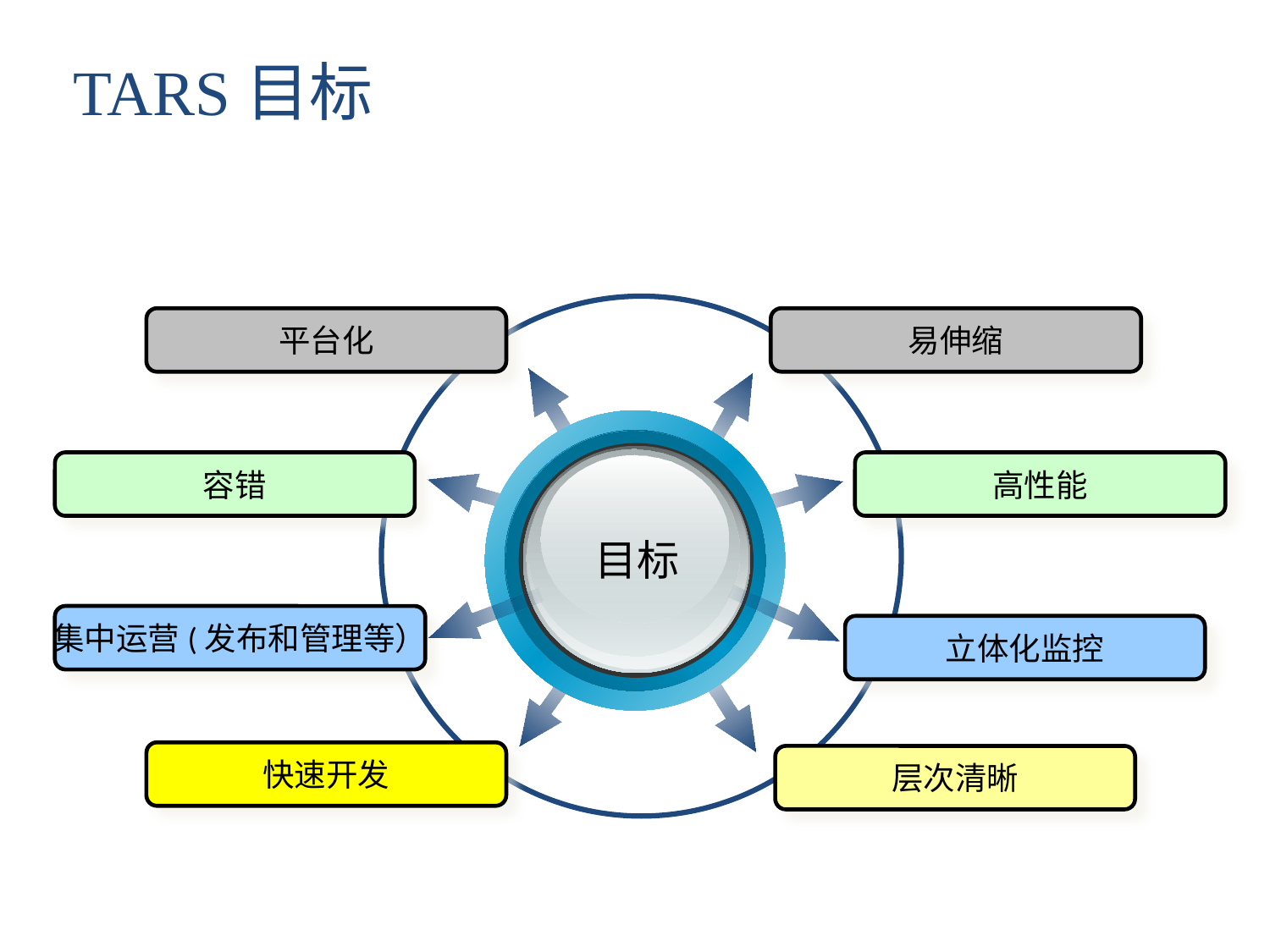

TARS目标

平台化
易伸缩

目标
容错
高性能

集中运营(发布和管理等）
立体化监控

快速开发
层次清晰